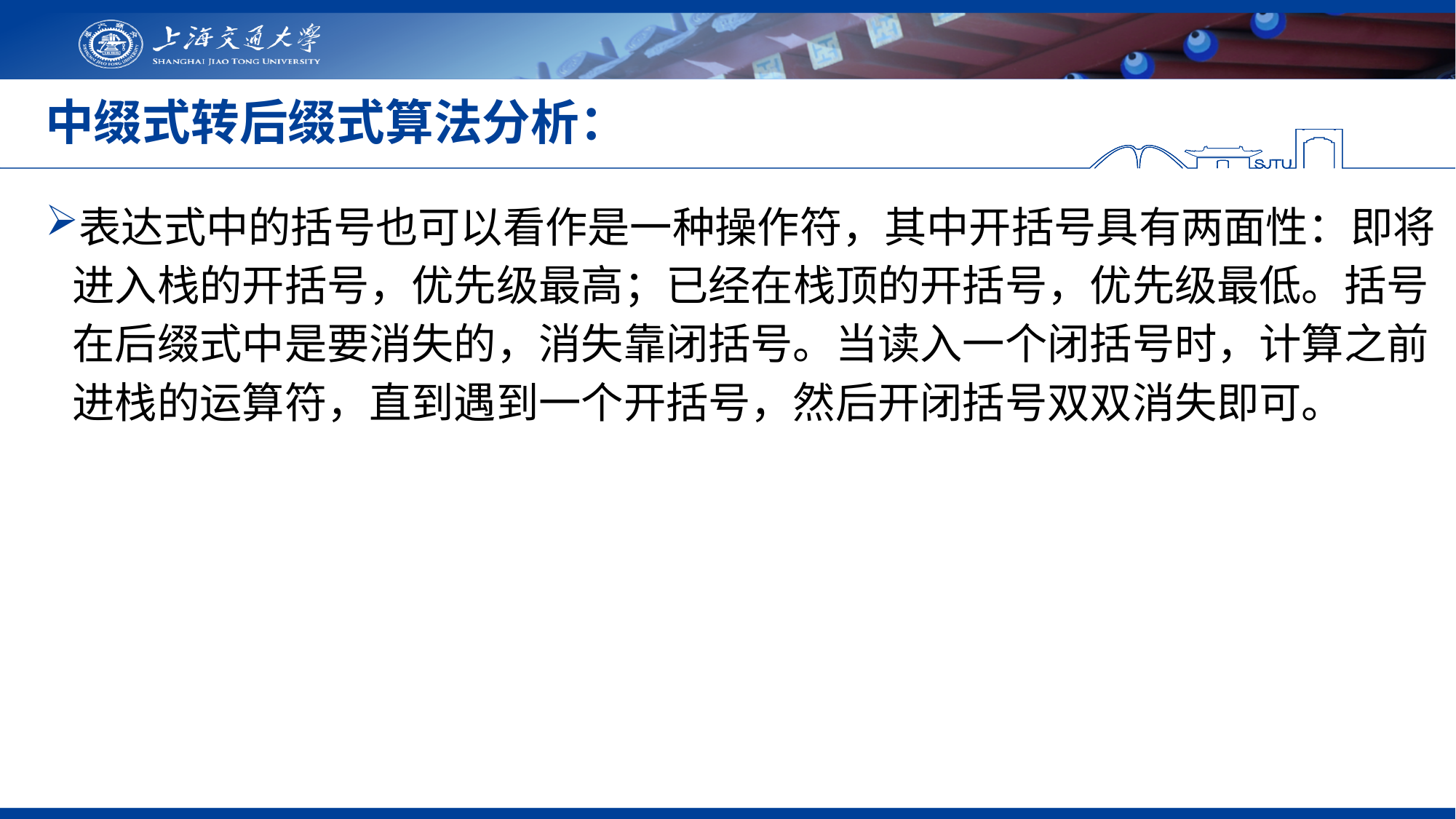

# 中缀式转后缀式算法分析：
表达式中的括号也可以看作是一种操作符，其中开括号具有两面性：即将进入栈的开括号，优先级最高；已经在栈顶的开括号，优先级最低。括号在后缀式中是要消失的，消失靠闭括号。当读入一个闭括号时，计算之前进栈的运算符，直到遇到一个开括号，然后开闭括号双双消失即可。